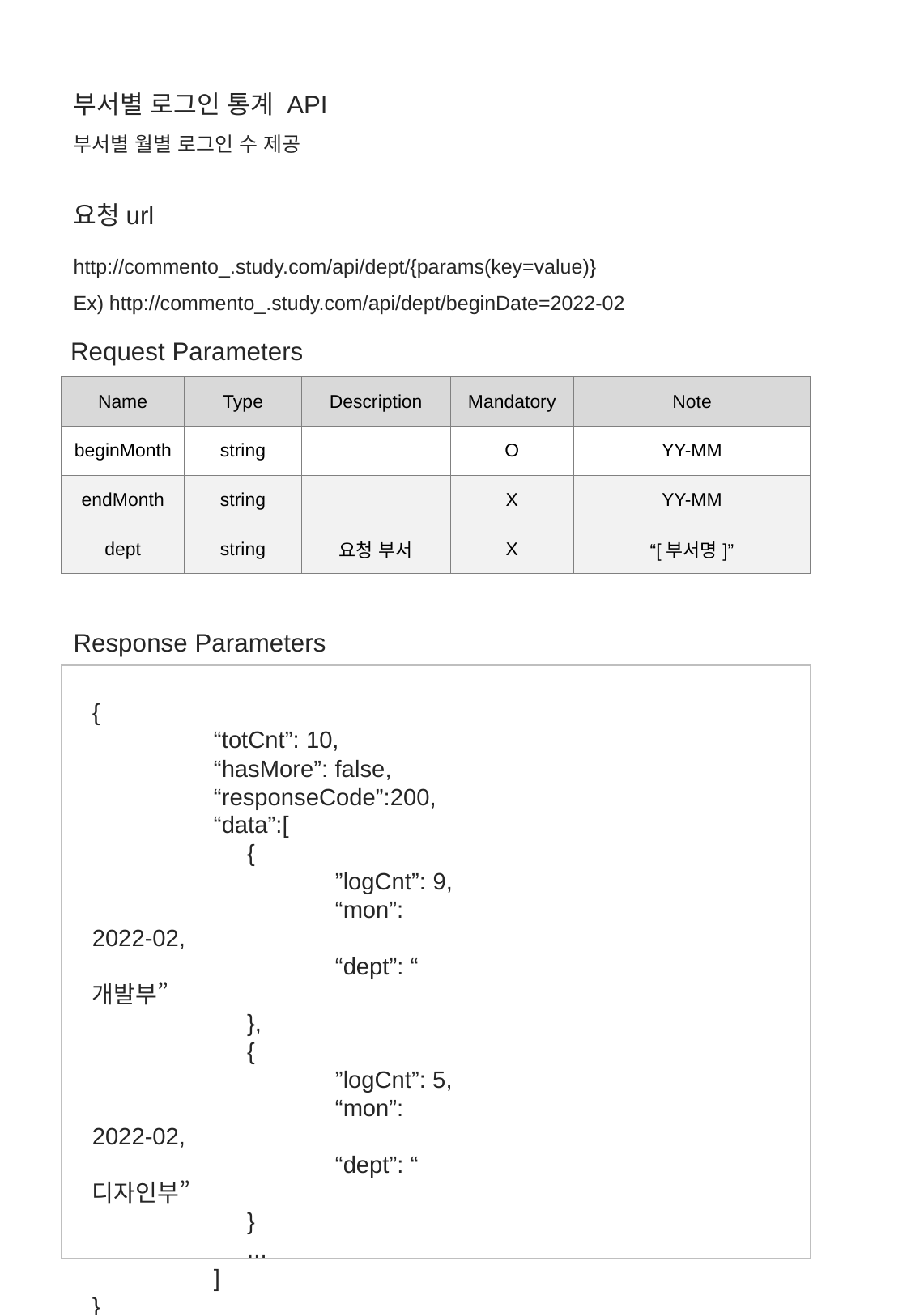

부서별 로그인 통계 API
부서별 월별 로그인 수 제공
요청url
http://commento_.study.com/api/dept/{params(key=value)}
Ex) http://commento_.study.com/api/dept/beginDate=2022-02
Request Parameters
| Name | Type | Description | Mandatory | Note |
| --- | --- | --- | --- | --- |
| beginMonth | string |  | O | YY-MM |
| endMonth | string |  | X | YY-MM |
| dept | string | 요청 부서 | X | “[부서명]” |
Response Parameters

{
	“totCnt”: 10,
	“hasMore”: false,
	“responseCode”:200,
	“data”:[
	     {
		”logCnt”: 9,
		“mon”: 2022-02,
		“dept”: “개발부”
	     },
	     {
		”logCnt”: 5,
		“mon”: 2022-02,
		“dept”: “디자인부”
	     }
	     ...
	]
}